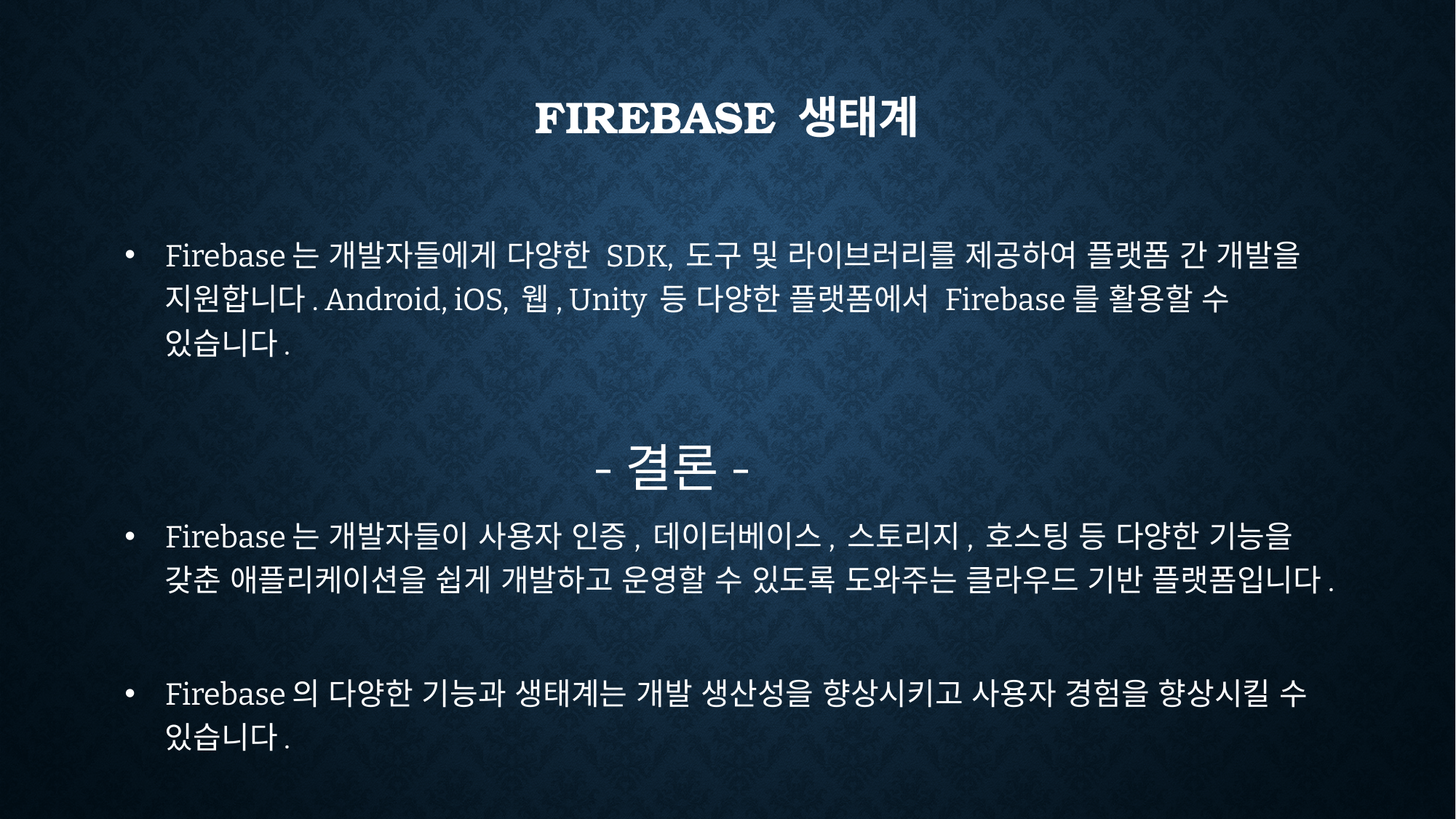

# Firebase 생태계
Firebase는 개발자들에게 다양한 SDK, 도구 및 라이브러리를 제공하여 플랫폼 간 개발을 지원합니다. Android, iOS, 웹, Unity 등 다양한 플랫폼에서 Firebase를 활용할 수 있습니다.

         -결론-
Firebase는 개발자들이 사용자 인증, 데이터베이스, 스토리지, 호스팅 등 다양한 기능을 갖춘 애플리케이션을 쉽게 개발하고 운영할 수 있도록 도와주는 클라우드 기반 플랫폼입니다.

Firebase의 다양한 기능과 생태계는 개발 생산성을 향상시키고 사용자 경험을 향상시킬 수 있습니다.